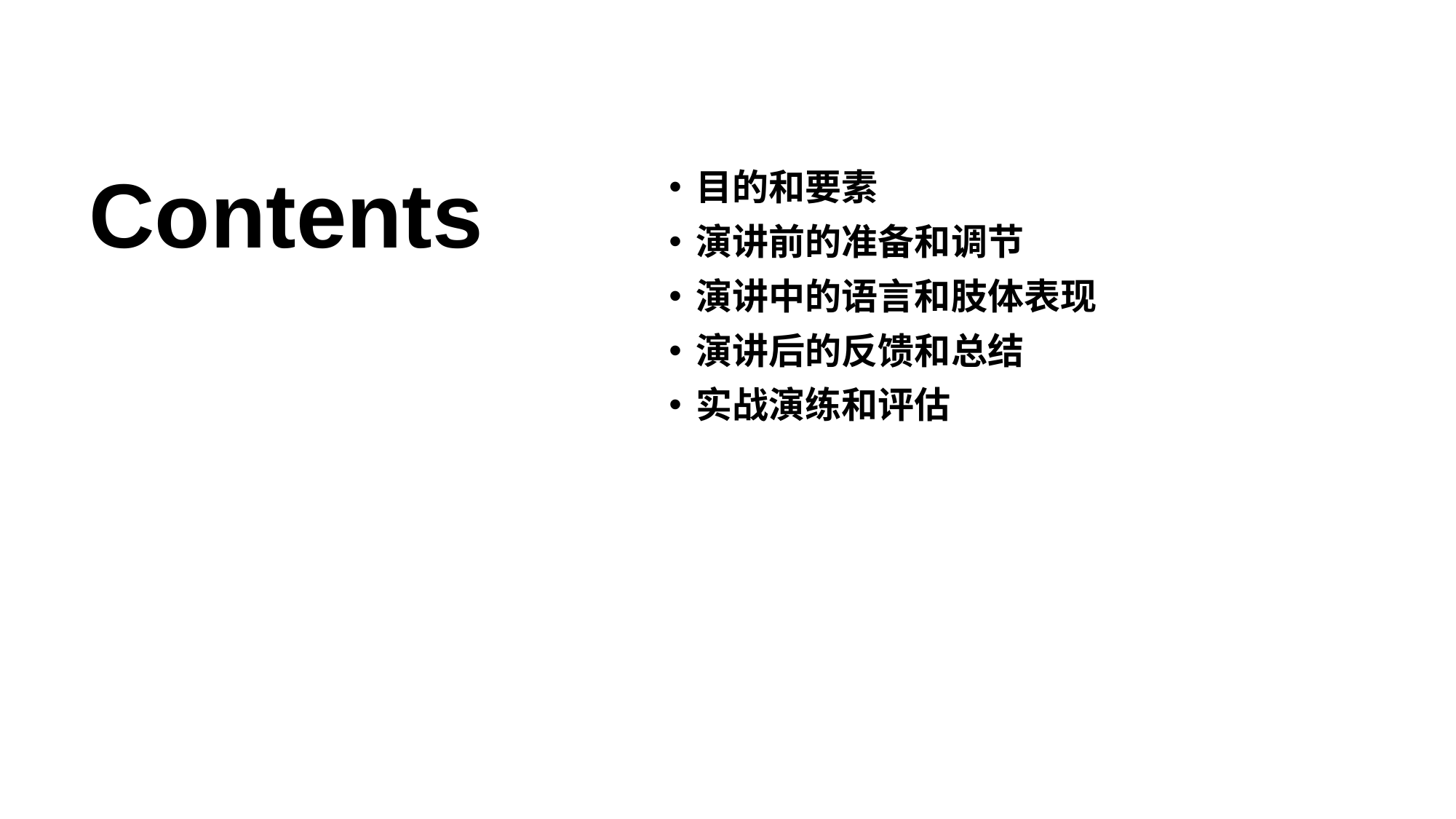

Contents
目的和要素
演讲前的准备和调节
演讲中的语言和肢体表现
演讲后的反馈和总结
实战演练和评估